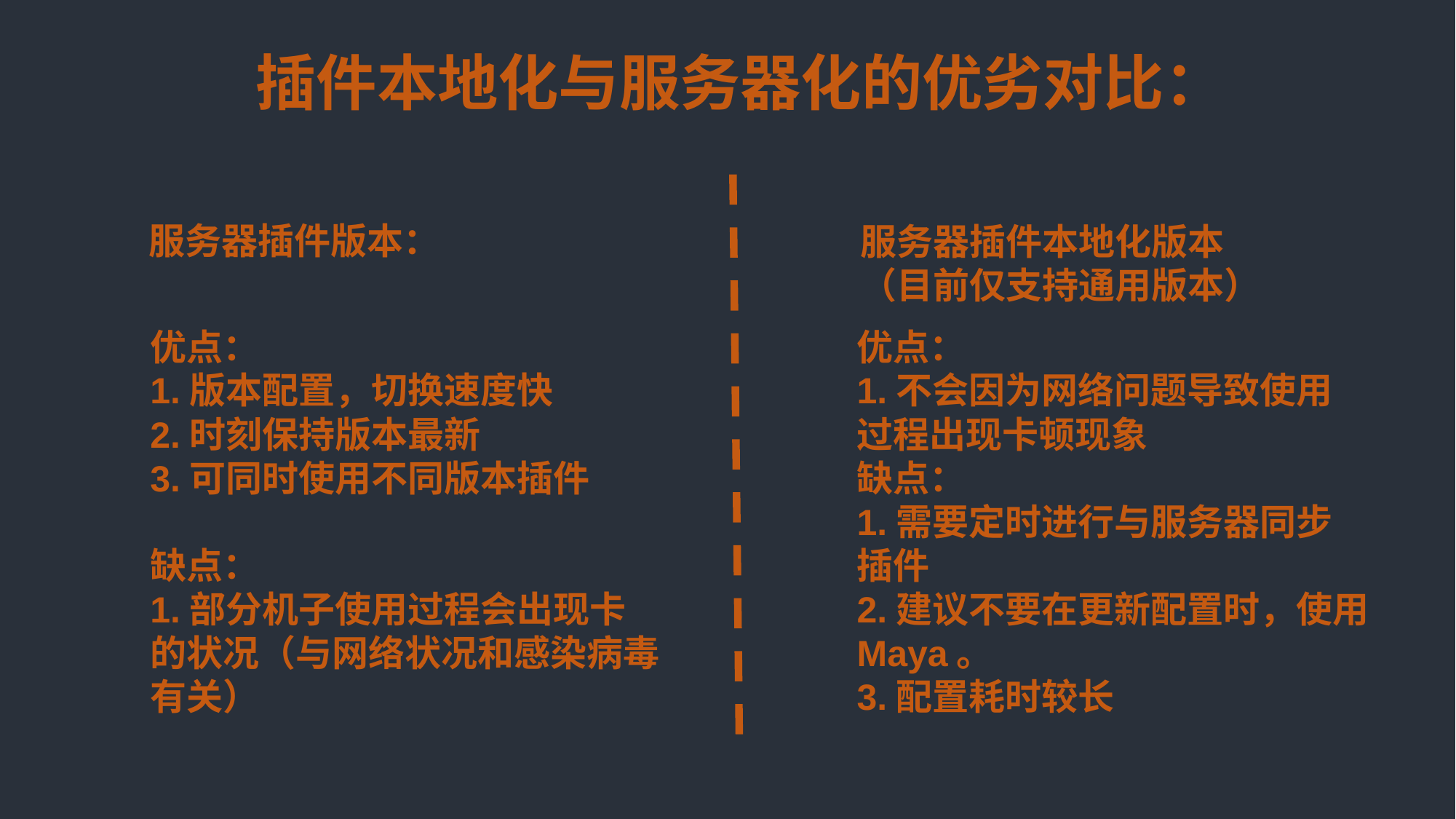

插件本地化与服务器化的优劣对比：
服务器插件版本：
优点：
1.版本配置，切换速度快
2.时刻保持版本最新
3.可同时使用不同版本插件

缺点：
1.部分机子使用过程会出现卡
的状况（与网络状况和感染病毒
有关）
服务器插件本地化版本
（目前仅支持通用版本）
优点：
1.不会因为网络问题导致使用
过程出现卡顿现象
缺点：
1.需要定时进行与服务器同步
插件
2.建议不要在更新配置时，使用
Maya。
3.配置耗时较长